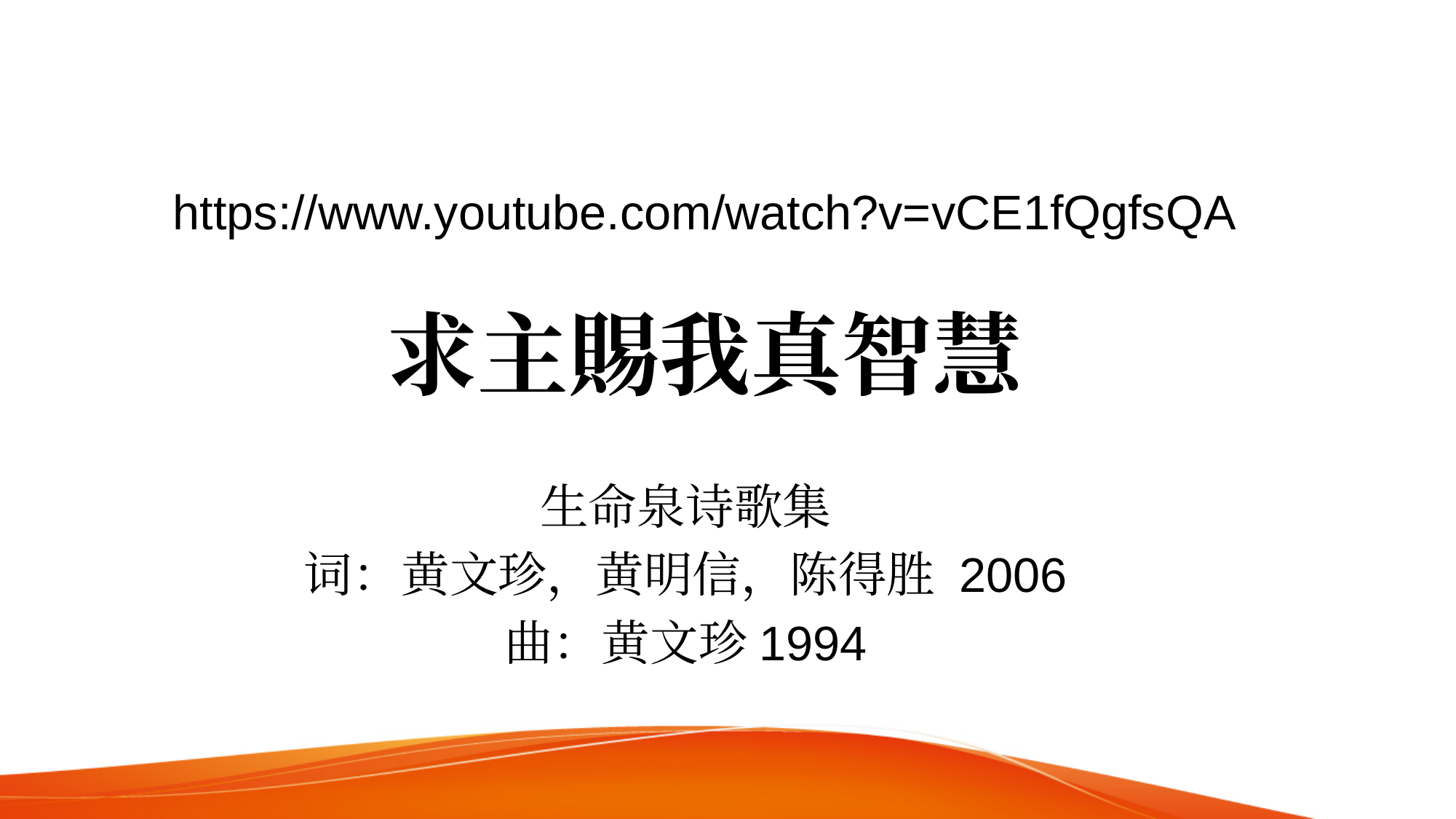

#
https://www.youtube.com/watch?v=vCE1fQgfsQA

求主賜我真智慧

生命泉诗歌集
词：黄文珍，黄明信，陈得胜 2006
曲：黄文珍1994